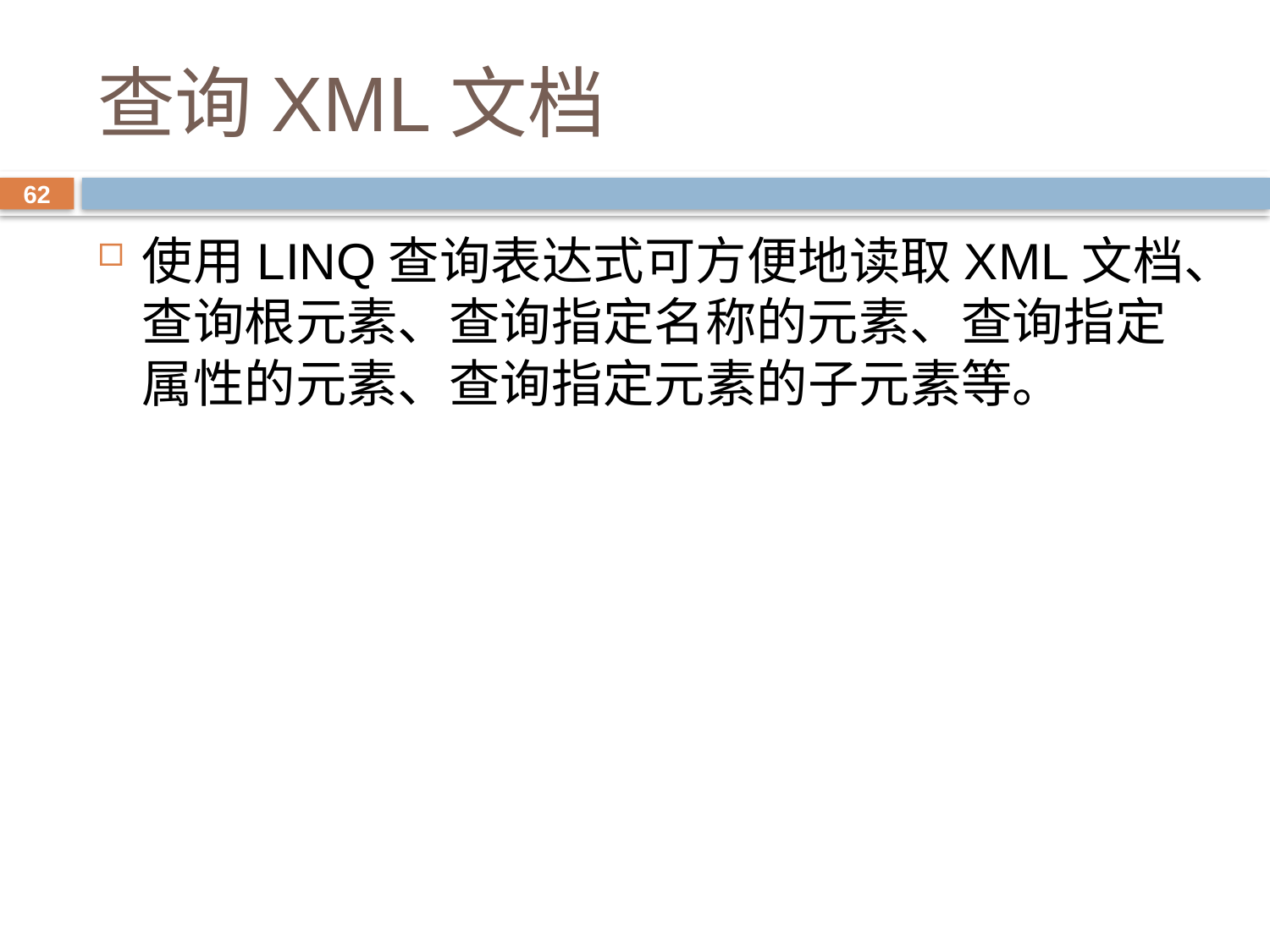

# 查询XML文档
62
使用LINQ查询表达式可方便地读取XML文档、查询根元素、查询指定名称的元素、查询指定属性的元素、查询指定元素的子元素等。